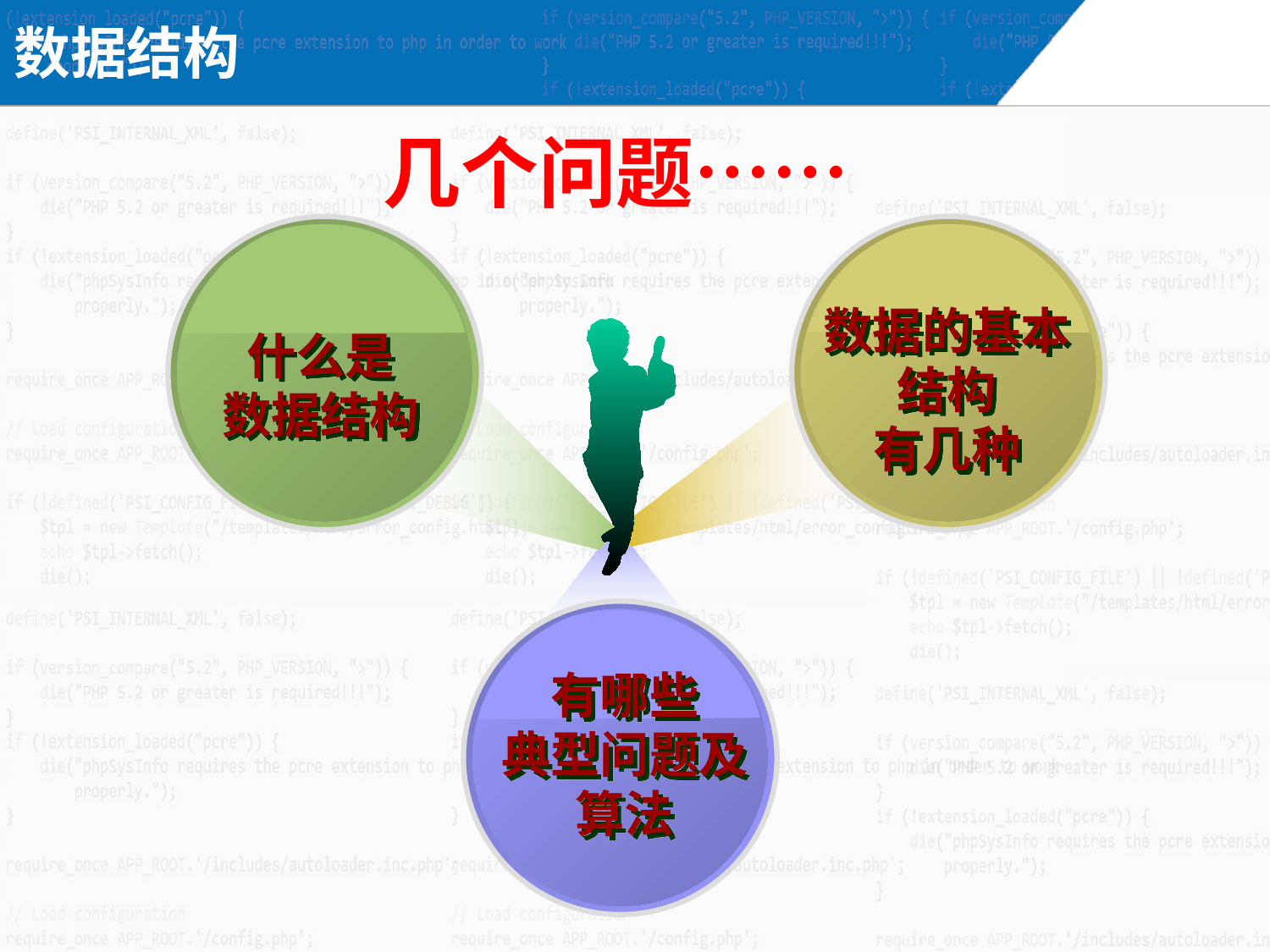

数据结构
几个问题……

数据的基本结构
有几种

什么是
数据结构

有哪些
典型问题及算法